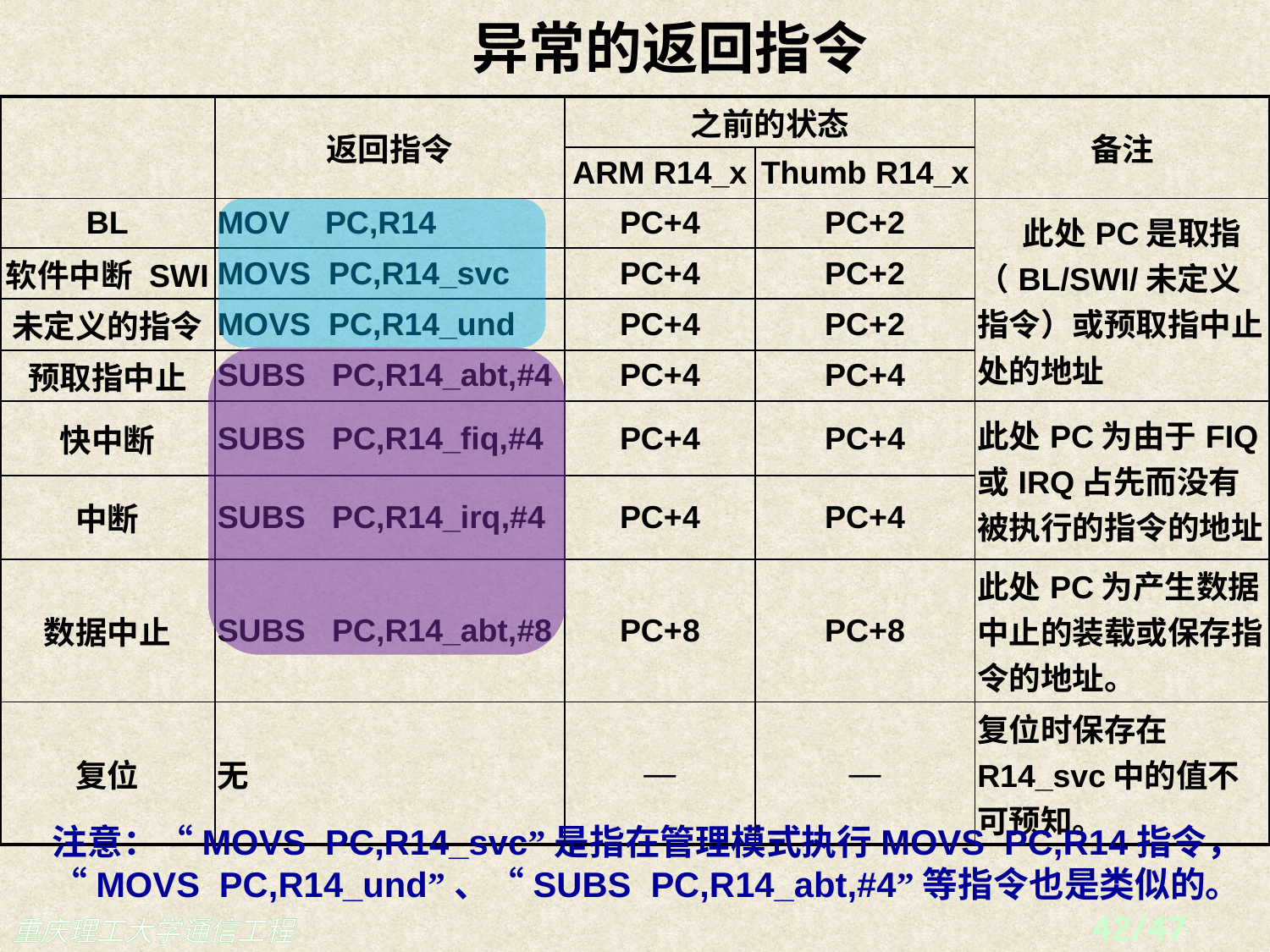

异常的返回指令
|  | 返回指令 | 之前的状态 |  | 备注 |
| --- | --- | --- | --- | --- |
|  |  | ARM R14\_x | Thumb R14\_x |  |
| BL | MOV PC,R14 | PC+4 | PC+2 | 此处PC是取指（BL/SWI/未定义指令）或预取指中止处的地址 |
| 软件中断 SWI | MOVS PC,R14\_svc | PC+4 | PC+2 |  |
| 未定义的指令 | MOVS PC,R14\_und | PC+4 | PC+2 |  |
| 预取指中止 | SUBS PC,R14\_abt,#4 | PC+4 | PC+4 |  |
| 快中断 | SUBS PC,R14\_fiq,#4 | PC+4 | PC+4 | 此处PC为由于FIQ或IRQ占先而没有被执行的指令的地址 |
| 中断 | SUBS PC,R14\_irq,#4 | PC+4 | PC+4 |  |
| 数据中止 | SUBS PC,R14\_abt,#8 | PC+8 | PC+8 | 此处PC为产生数据中止的装载或保存指令的地址。 |
| 复位 | 无 | — | — | 复位时保存在R14\_svc中的值不可预知。 |

注意：“MOVS  PC,R14_svc”是指在管理模式执行MOVS  PC,R14指令，“MOVS  PC,R14_und”、“SUBS  PC,R14_abt,#4”等指令也是类似的。